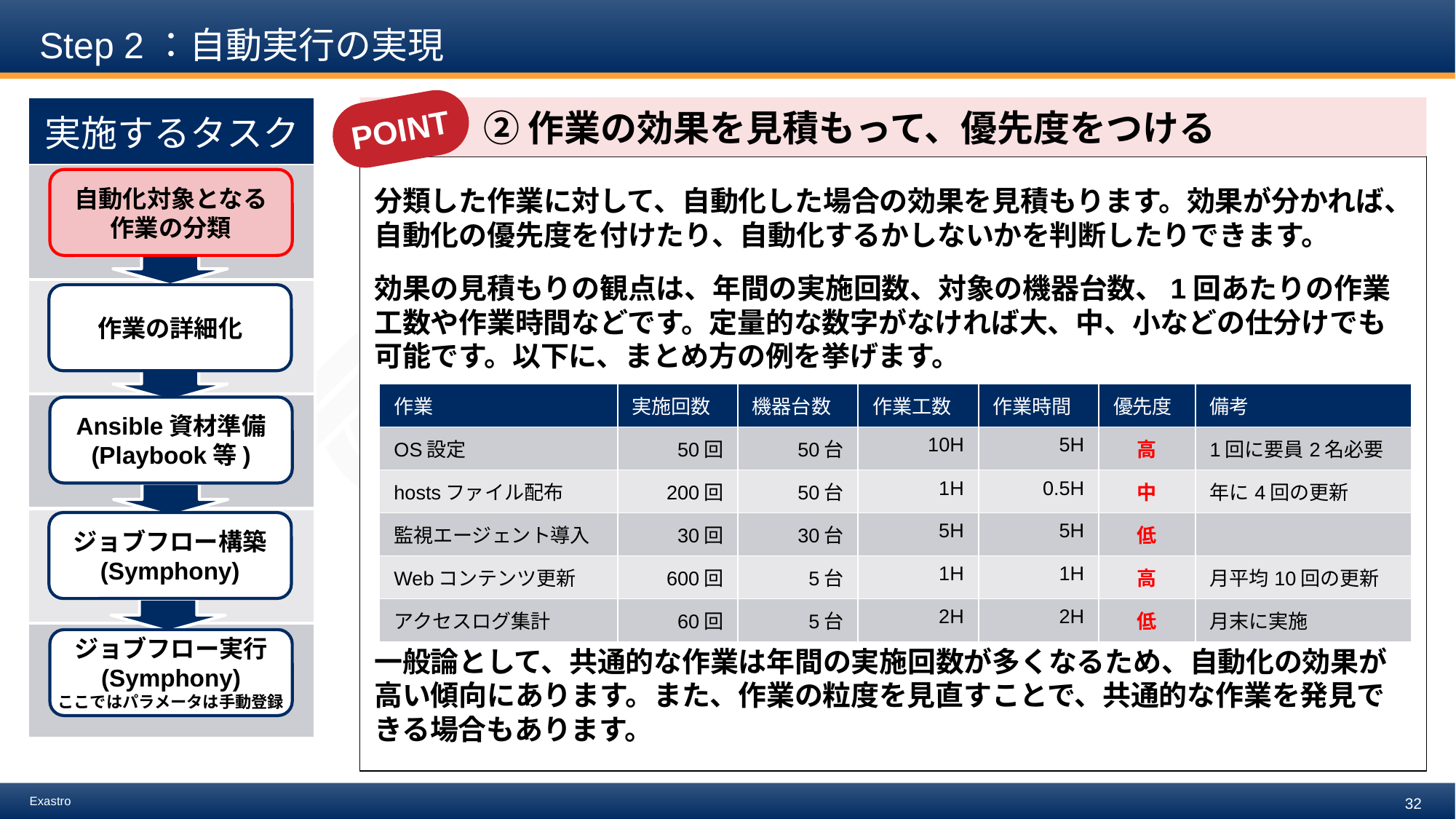

# Step 2：自動実行の実現
POINT
| 実施するタスク |
| --- |
|  |
|  |
|  |
|  |
|  |
　　　② 作業の効果を見積もって、優先度をつける

分類した作業に対して、自動化した場合の効果を見積もります。効果が分かれば、自動化の優先度を付けたり、自動化するかしないかを判断したりできます。

効果の見積もりの観点は、年間の実施回数、対象の機器台数、1回あたりの作業工数や作業時間などです。定量的な数字がなければ大、中、小などの仕分けでも可能です。以下に、まとめ方の例を挙げます。

一般論として、共通的な作業は年間の実施回数が多くなるため、自動化の効果が高い傾向にあります。また、作業の粒度を見直すことで、共通的な作業を発見できる場合もあります。
自動化対象となる作業の分類

作業の詳細化

| 作業 | 実施回数 | 機器台数 | 作業工数 | 作業時間 | 優先度 | 備考 |
| --- | --- | --- | --- | --- | --- | --- |
| OS設定 | 50回 | 50台 | 10H | 5H | 高 | 1回に要員2名必要 |
| hostsファイル配布 | 200回 | 50台 | 1H | 0.5H | 中 | 年に4回の更新 |
| 監視エージェント導入 | 30回 | 30台 | 5H | 5H | 低 |  |
| Webコンテンツ更新 | 600回 | 5台 | 1H | 1H | 高 | 月平均10回の更新 |
| アクセスログ集計 | 60回 | 5台 | 2H | 2H | 低 | 月末に実施 |
Ansible資材準備
(Playbook等)

ジョブフロー構築
(Symphony)

ジョブフロー実行
(Symphony)
ここではパラメータは手動登録